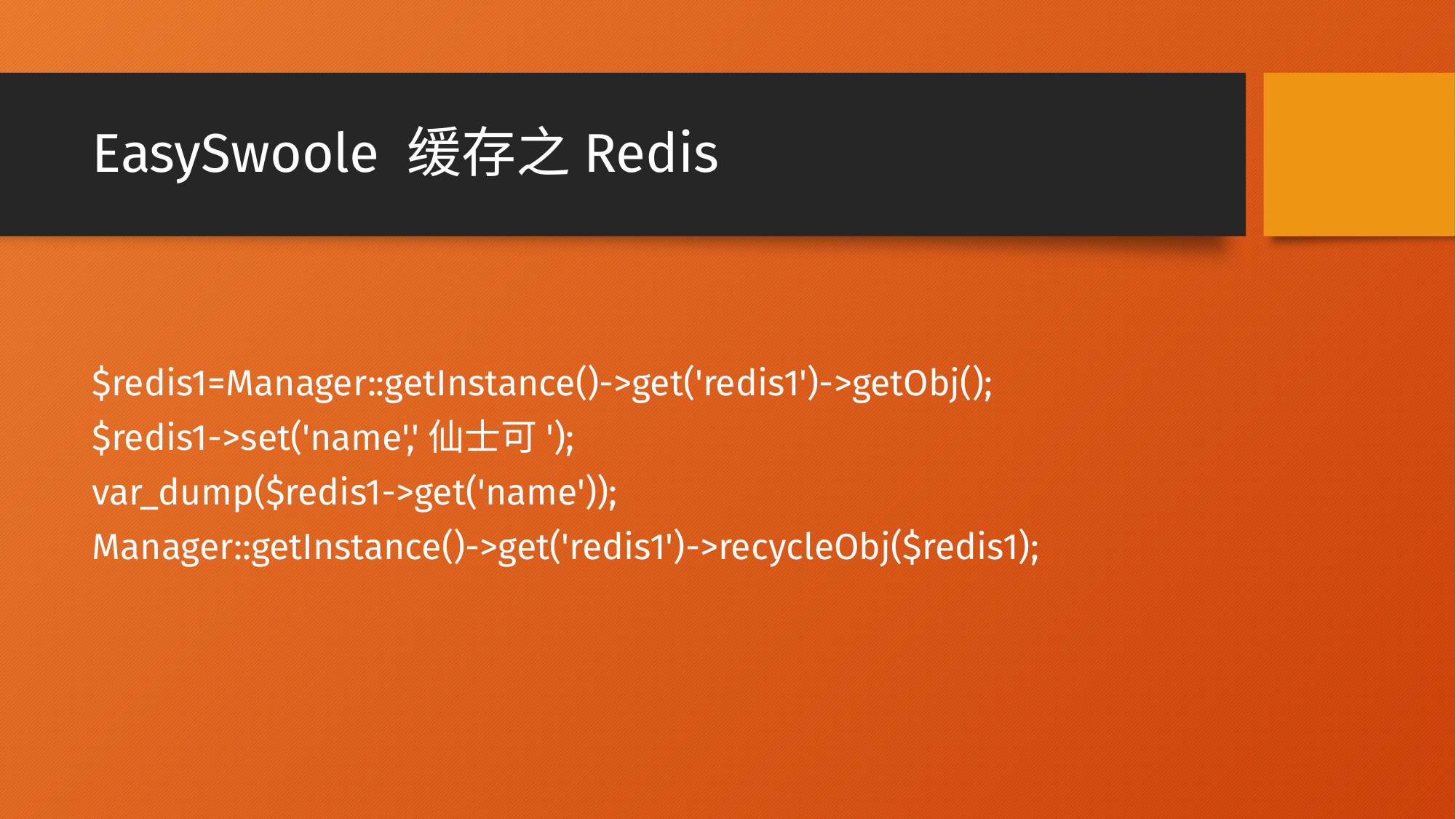

# EasySwoole 缓存之Redis

$redis1=Manager::getInstance()->get('redis1')->getObj();
$redis1->set('name','仙士可');
var_dump($redis1->get('name'));
Manager::getInstance()->get('redis1')->recycleObj($redis1);